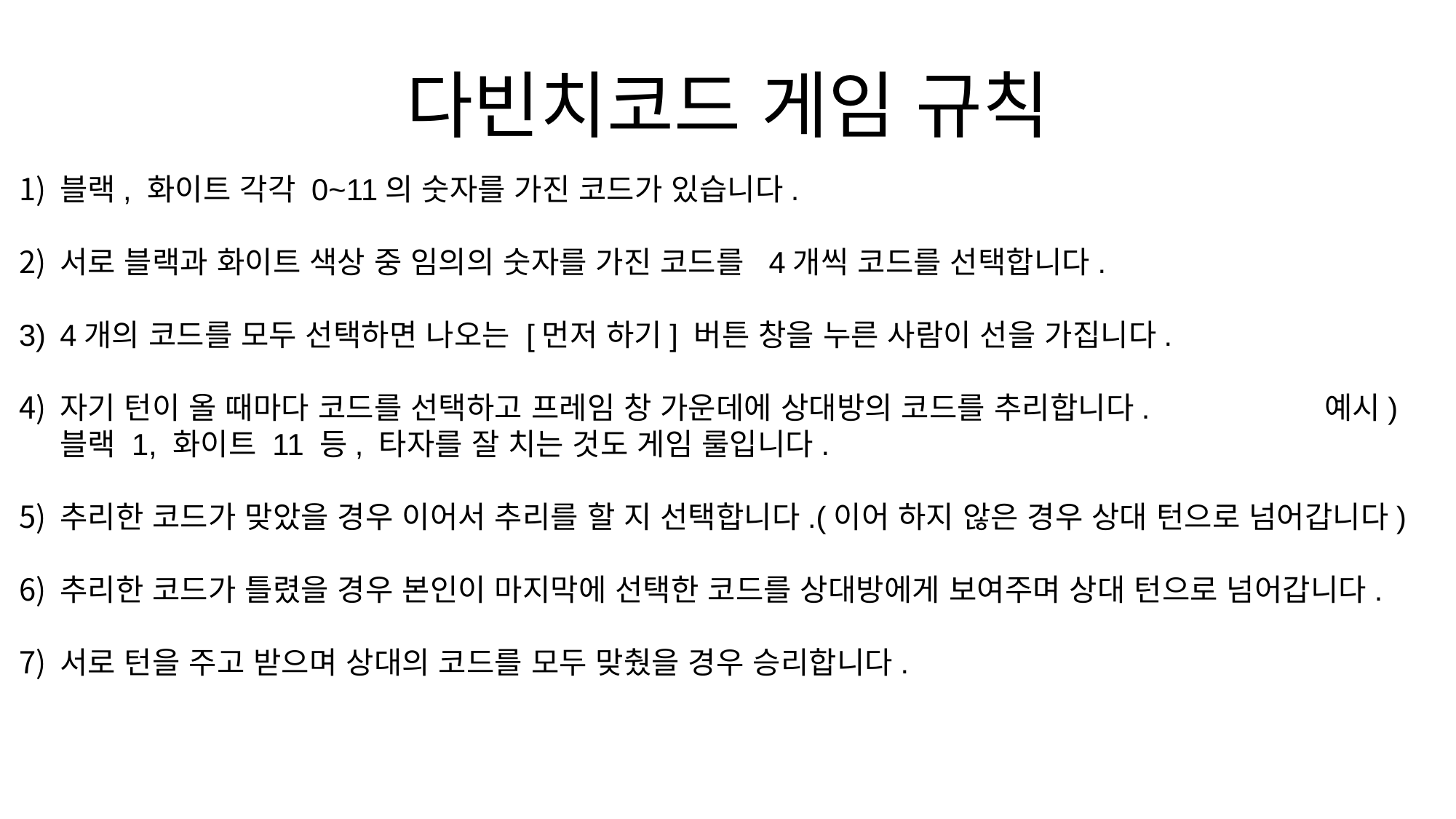

다빈치코드 게임 규칙
블랙, 화이트 각각 0~11의 숫자를 가진 코드가 있습니다.

서로 블랙과 화이트 색상 중 임의의 숫자를 가진 코드를  4개씩 코드를 선택합니다.

4개의 코드를 모두 선택하면 나오는 [먼저 하기] 버튼 창을 누른 사람이 선을 가집니다.

자기 턴이 올 때마다 코드를 선택하고 프레임 창 가운데에 상대방의 코드를 추리합니다.                    예시) 블랙 1, 화이트 11 등, 타자를 잘 치는 것도 게임 룰입니다.

추리한 코드가 맞았을 경우 이어서 추리를 할 지 선택합니다.(이어 하지 않은 경우 상대 턴으로 넘어갑니다)

추리한 코드가 틀렸을 경우 본인이 마지막에 선택한 코드를 상대방에게 보여주며 상대 턴으로 넘어갑니다.

서로 턴을 주고 받으며 상대의 코드를 모두 맞췄을 경우 승리합니다.